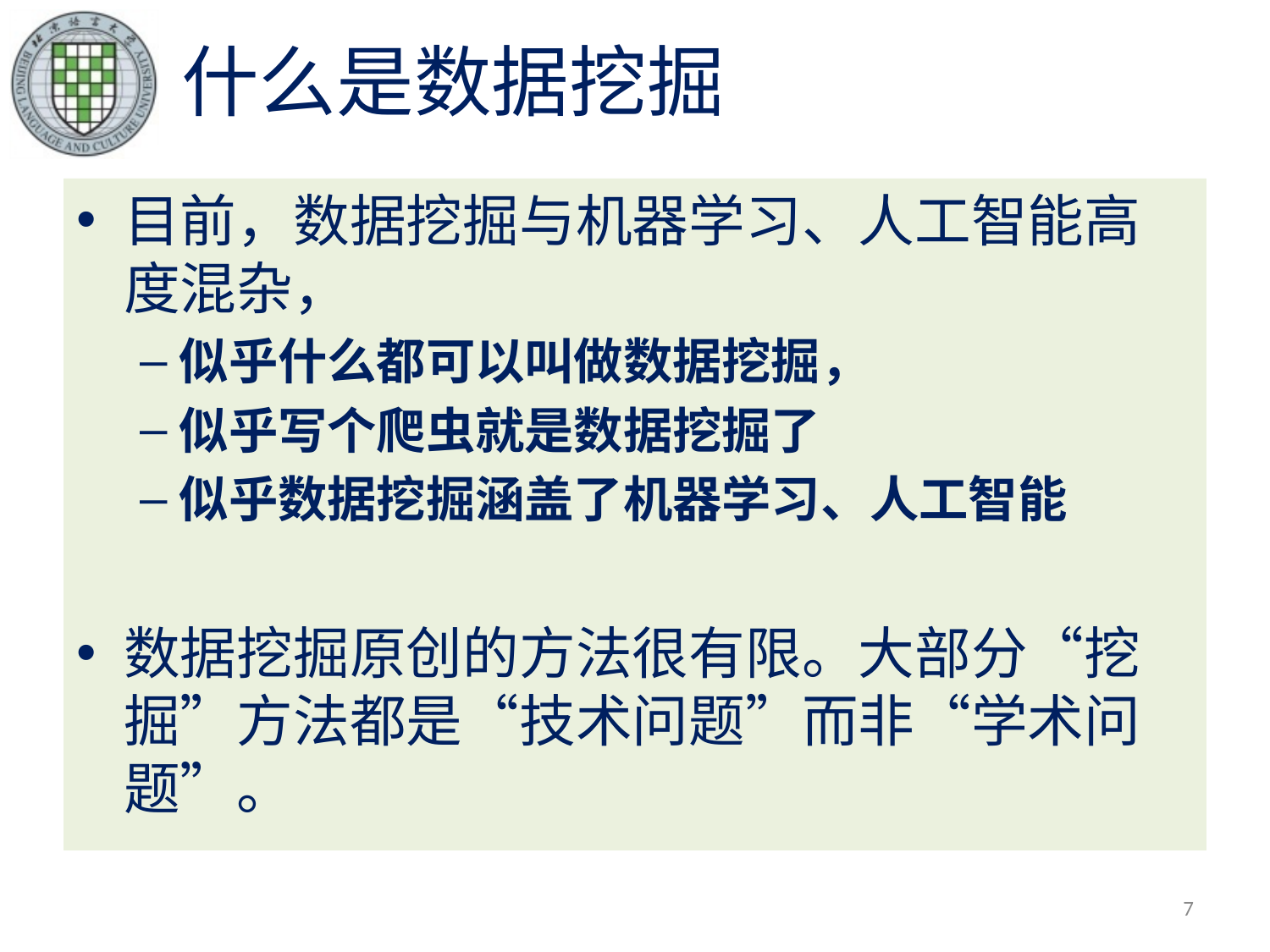

# 什么是数据挖掘
目前，数据挖掘与机器学习、人工智能高度混杂，
似乎什么都可以叫做数据挖掘，
似乎写个爬虫就是数据挖掘了
似乎数据挖掘涵盖了机器学习、人工智能

数据挖掘原创的方法很有限。大部分“挖掘”方法都是“技术问题”而非“学术问题”。
7